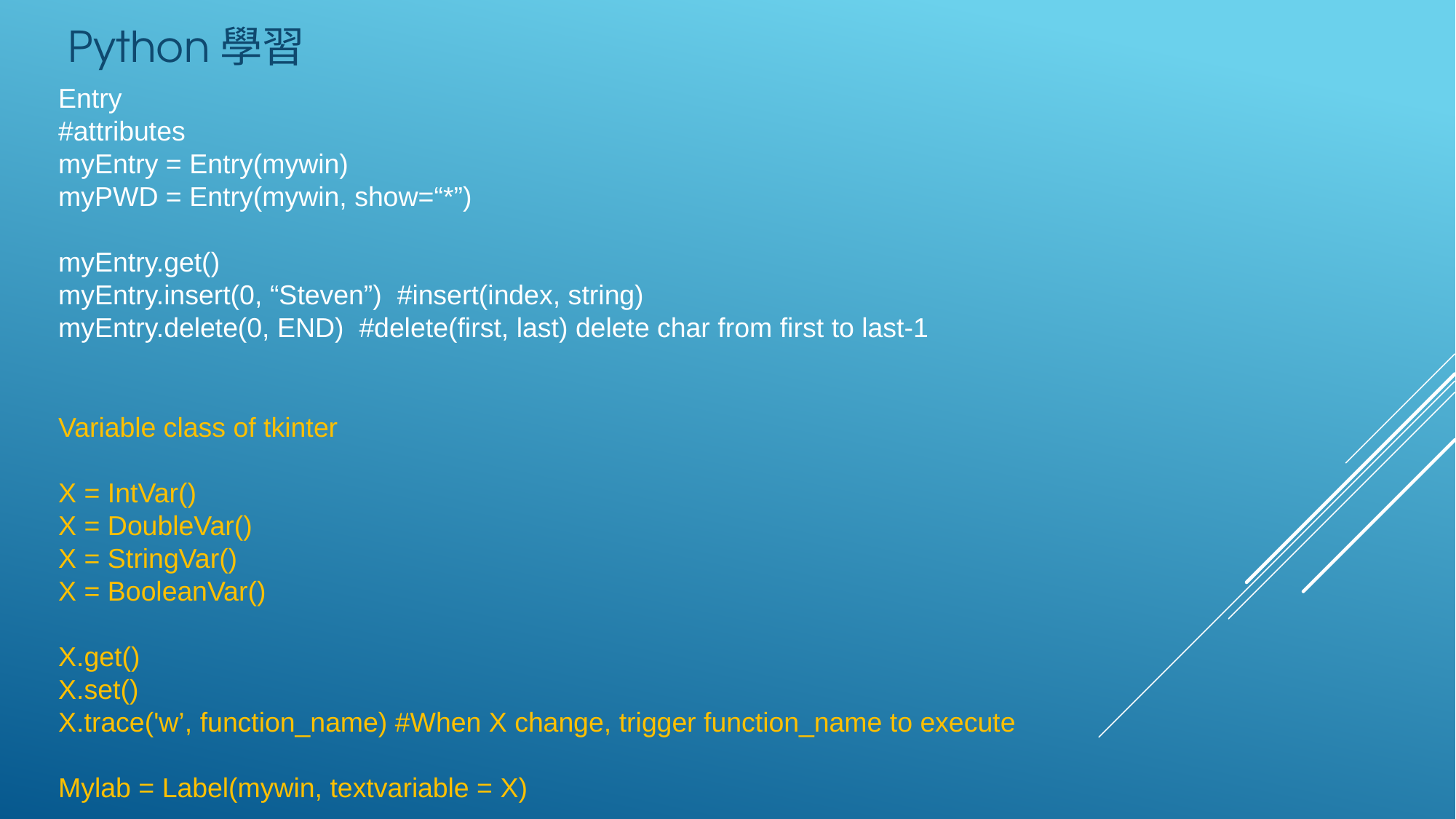

Python學習
Entry
#attributes
myEntry = Entry(mywin)
myPWD = Entry(mywin, show=“*”)

myEntry.get()
myEntry.insert(0, “Steven”)  #insert(index, string)
myEntry.delete(0, END)  #delete(first, last) delete char from first to last-1

Variable class of tkinter

X = IntVar()
X = DoubleVar()
X = StringVar()
X = BooleanVar()

X.get()
X.set()
X.trace('w’, function_name) #When X change, trigger function_name to execute

Mylab = Label(mywin, textvariable = X)